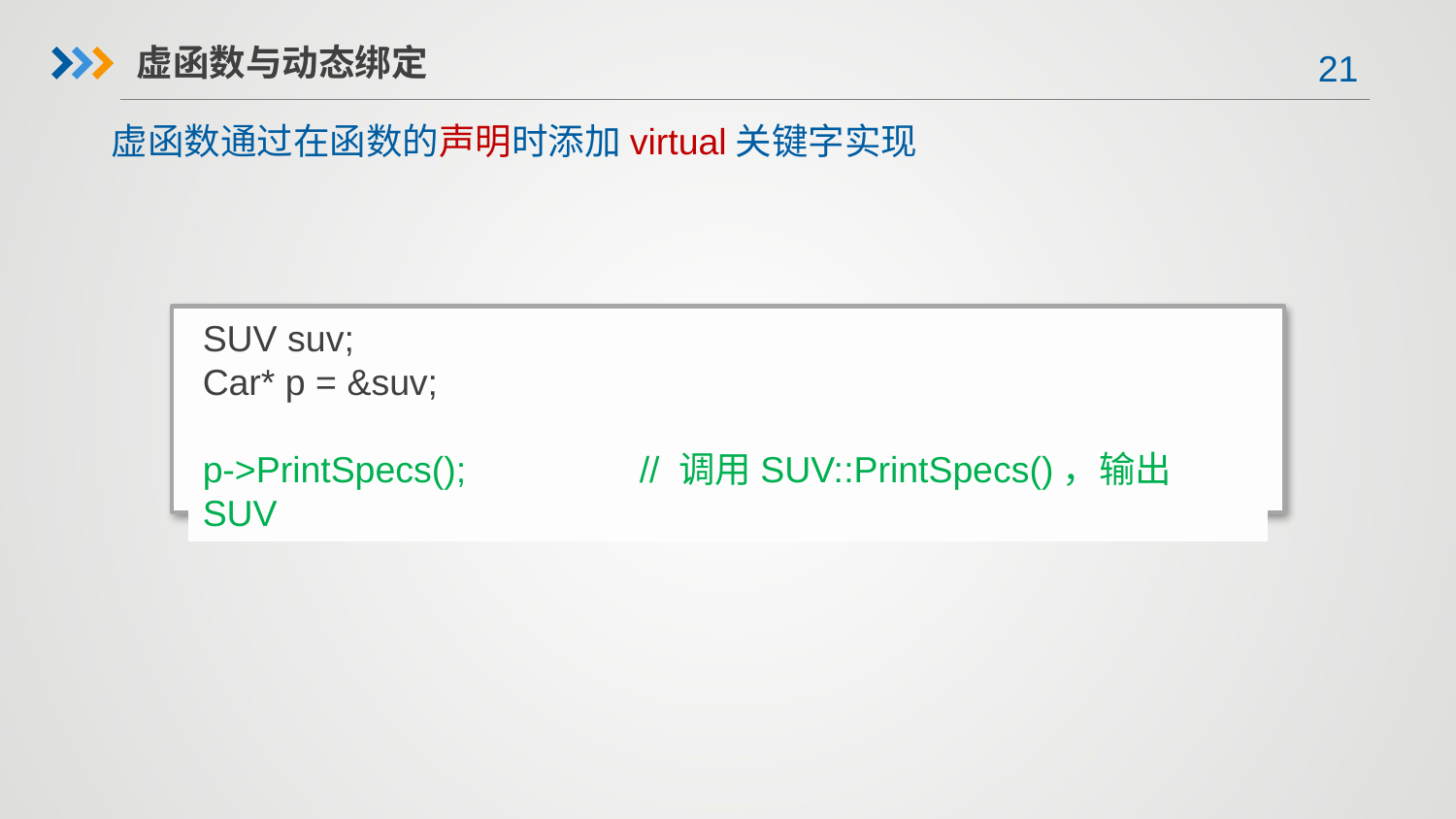

虚函数与动态绑定
虚函数通过在函数的声明时添加virtual关键字实现

SUV suv;
Car* p = &suv;

p->PrintSpecs();		// 调用SUV::PrintSpecs()，输出SUV